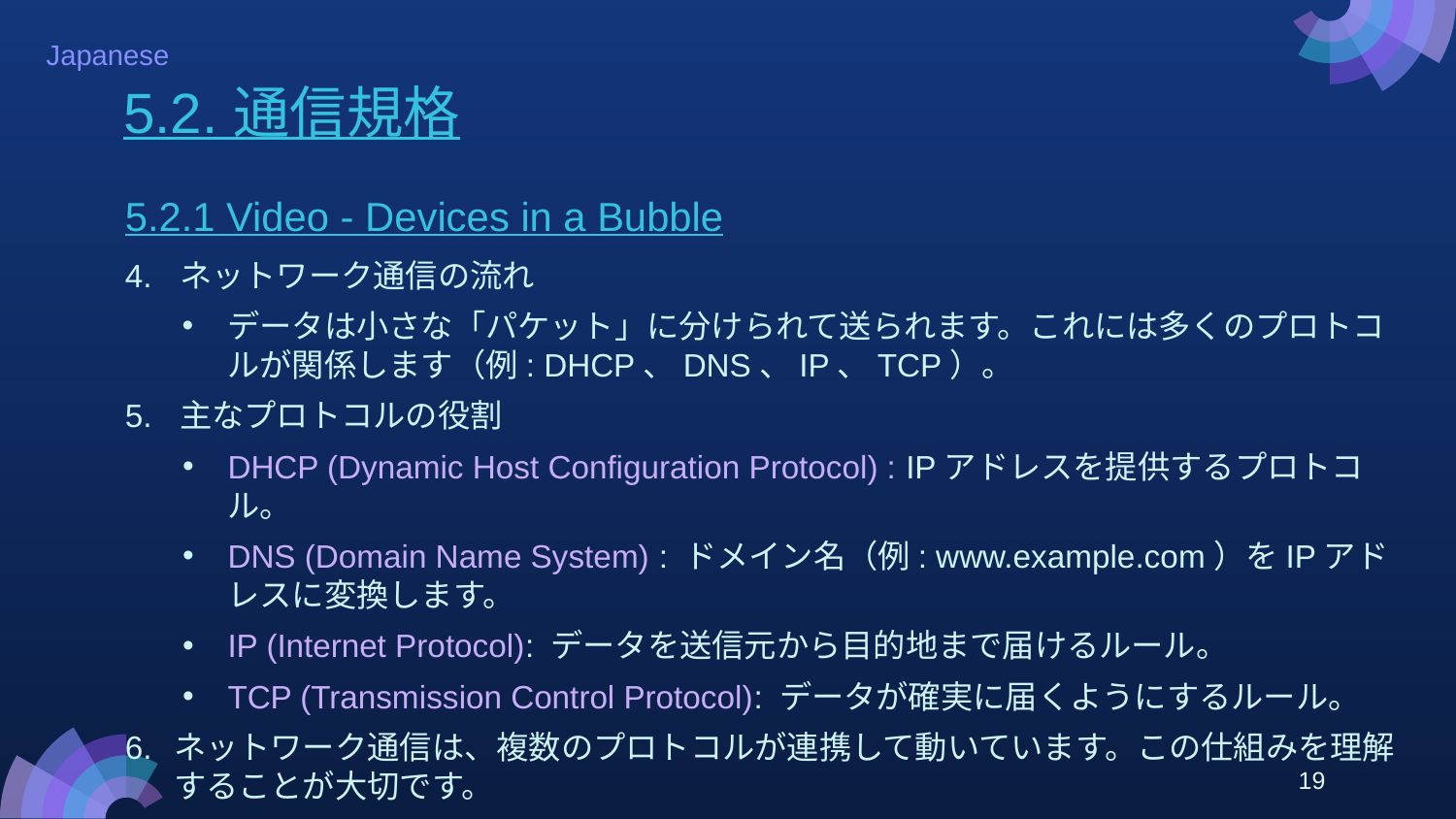

# 5.2. 通信規格
5.2.1 Video - Devices in a Bubble
ネットワーク通信の流れ
データは小さな「パケット」に分けられて送られます。これには多くのプロトコルが関係します（例: DHCP、DNS、IP、TCP）。
主なプロトコルの役割
DHCP (Dynamic Host Configuration Protocol) : IPアドレスを提供するプロトコル。
DNS (Domain Name System) : ドメイン名（例: www.example.com）をIPアドレスに変換します。
IP (Internet Protocol): データを送信元から目的地まで届けるルール。
TCP (Transmission Control Protocol): データが確実に届くようにするルール。
ネットワーク通信は、複数のプロトコルが連携して動いています。この仕組みを理解することが大切です。
19